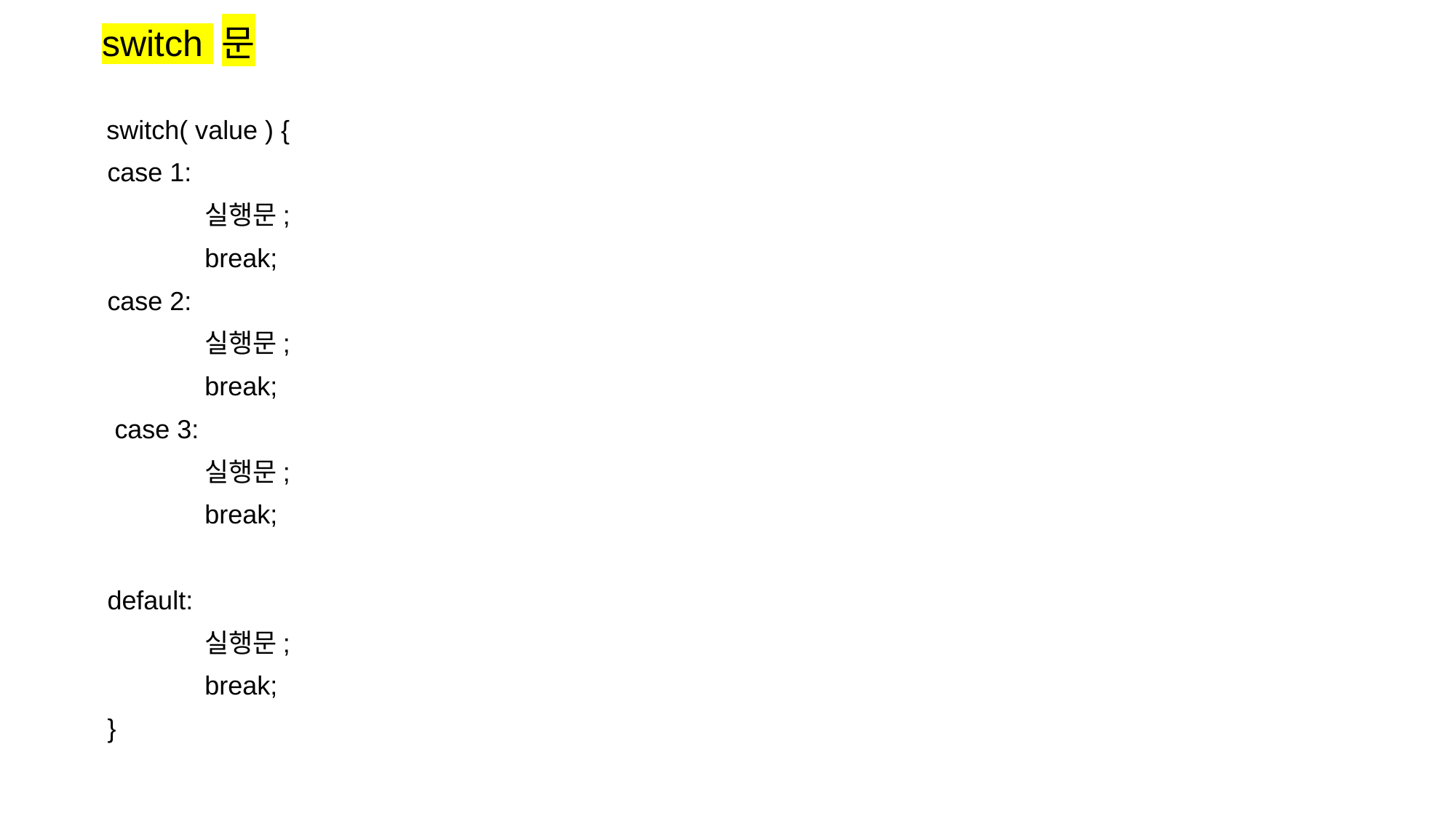

# switch 문
 switch( value ) {
 case 1:
 	실행문;
	break;
 case 2:
	실행문;
	break;
  case 3:
	실행문;
	break;

 default:
	실행문;
	break;
 }